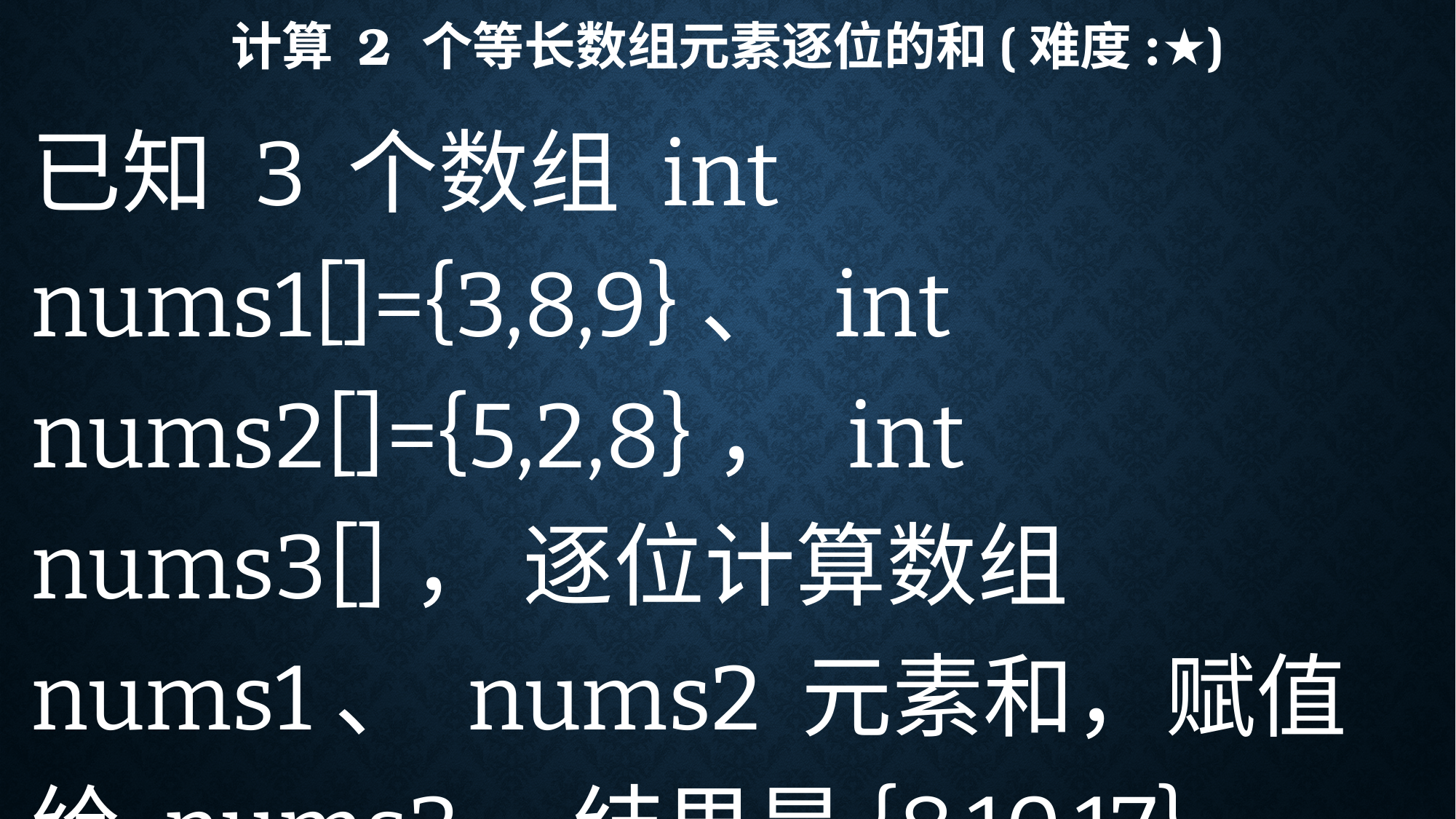

# 计算 2 个等长数组元素逐位的和(难度:★)
已知 3 个数组 int nums1[]={3,8,9}、 int nums2[]={5,2,8}， int nums3[]， 逐位计算数组nums1、 nums2 元素和，赋值给 nums3，结果是{8,10,17}。